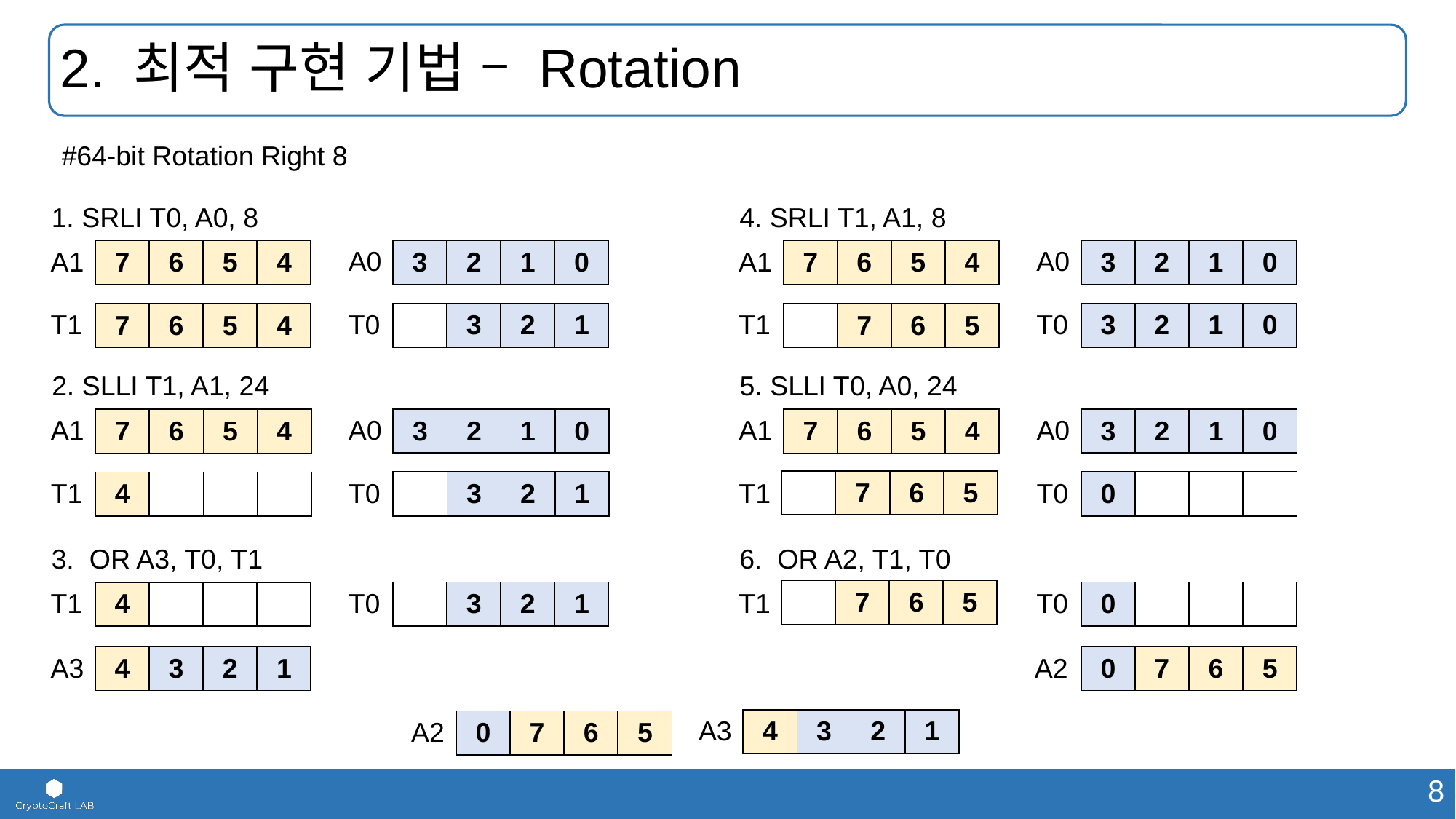

# 2. 최적 구현 기법 – Rotation
#64-bit Rotation Right 8
1. SRLI T0, A0, 8
4. SRLI T1, A1, 8
A0
A0
A1
A1
| 3 | 2 | 1 | 0 |
| --- | --- | --- | --- |
| 3 | 2 | 1 | 0 |
| --- | --- | --- | --- |
| 7 | 6 | 5 | 4 |
| --- | --- | --- | --- |
| 7 | 6 | 5 | 4 |
| --- | --- | --- | --- |
T0
T0
T1
T1
|  | 3 | 2 | 1 |
| --- | --- | --- | --- |
| 3 | 2 | 1 | 0 |
| --- | --- | --- | --- |
| 7 | 6 | 5 | 4 |
| --- | --- | --- | --- |
|  | 7 | 6 | 5 |
| --- | --- | --- | --- |
2. SLLI T1, A1, 24
5. SLLI T0, A0, 24
A0
A0
A1
A1
| 3 | 2 | 1 | 0 |
| --- | --- | --- | --- |
| 3 | 2 | 1 | 0 |
| --- | --- | --- | --- |
| 7 | 6 | 5 | 4 |
| --- | --- | --- | --- |
| 7 | 6 | 5 | 4 |
| --- | --- | --- | --- |
T0
T0
|  | 7 | 6 | 5 |
| --- | --- | --- | --- |
T1
T1
|  | 3 | 2 | 1 |
| --- | --- | --- | --- |
| 0 |  |  |  |
| --- | --- | --- | --- |
| 4 |  |  |  |
| --- | --- | --- | --- |
3.  OR A3, T0, T1
6.  OR A2, T1, T0
|  | 7 | 6 | 5 |
| --- | --- | --- | --- |
T0
T0
T1
T1
|  | 3 | 2 | 1 |
| --- | --- | --- | --- |
| 0 |  |  |  |
| --- | --- | --- | --- |
| 4 |  |  |  |
| --- | --- | --- | --- |
A3
A2
| 4 | 3 | 2 | 1 |
| --- | --- | --- | --- |
| 0 | 7 | 6 | 5 |
| --- | --- | --- | --- |
A3
A2
| 4 | 3 | 2 | 1 |
| --- | --- | --- | --- |
| 0 | 7 | 6 | 5 |
| --- | --- | --- | --- |